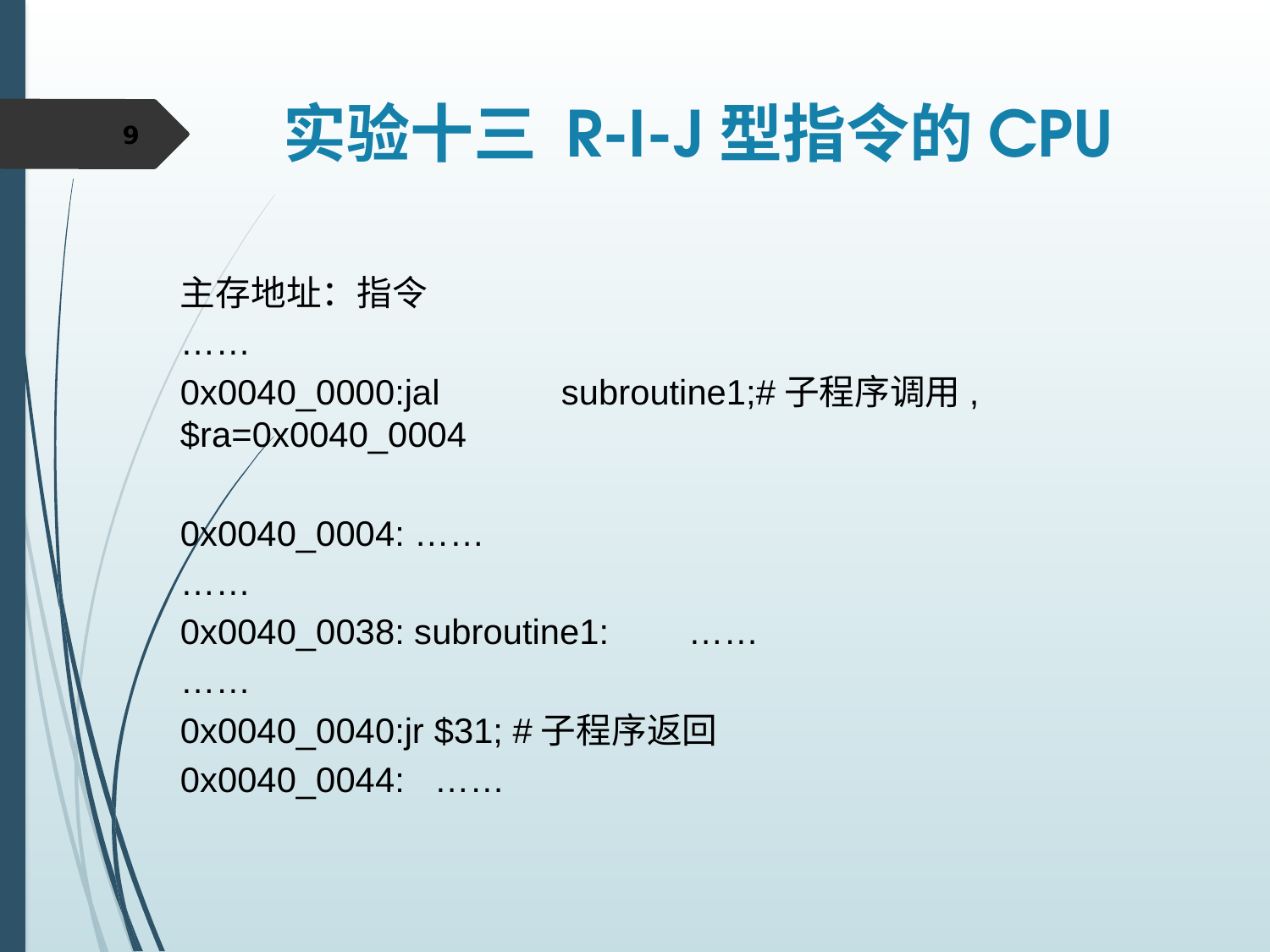

# 实验十三 R-I-J型指令的CPU
9
主存地址：指令
……
0x0040_0000:jal	subroutine1;#子程序调用,$ra=0x0040_0004

0x0040_0004: ……
……
0x0040_0038: subroutine1: 	……
……
0x0040_0040:jr	$31; #子程序返回
0x0040_0044:	……